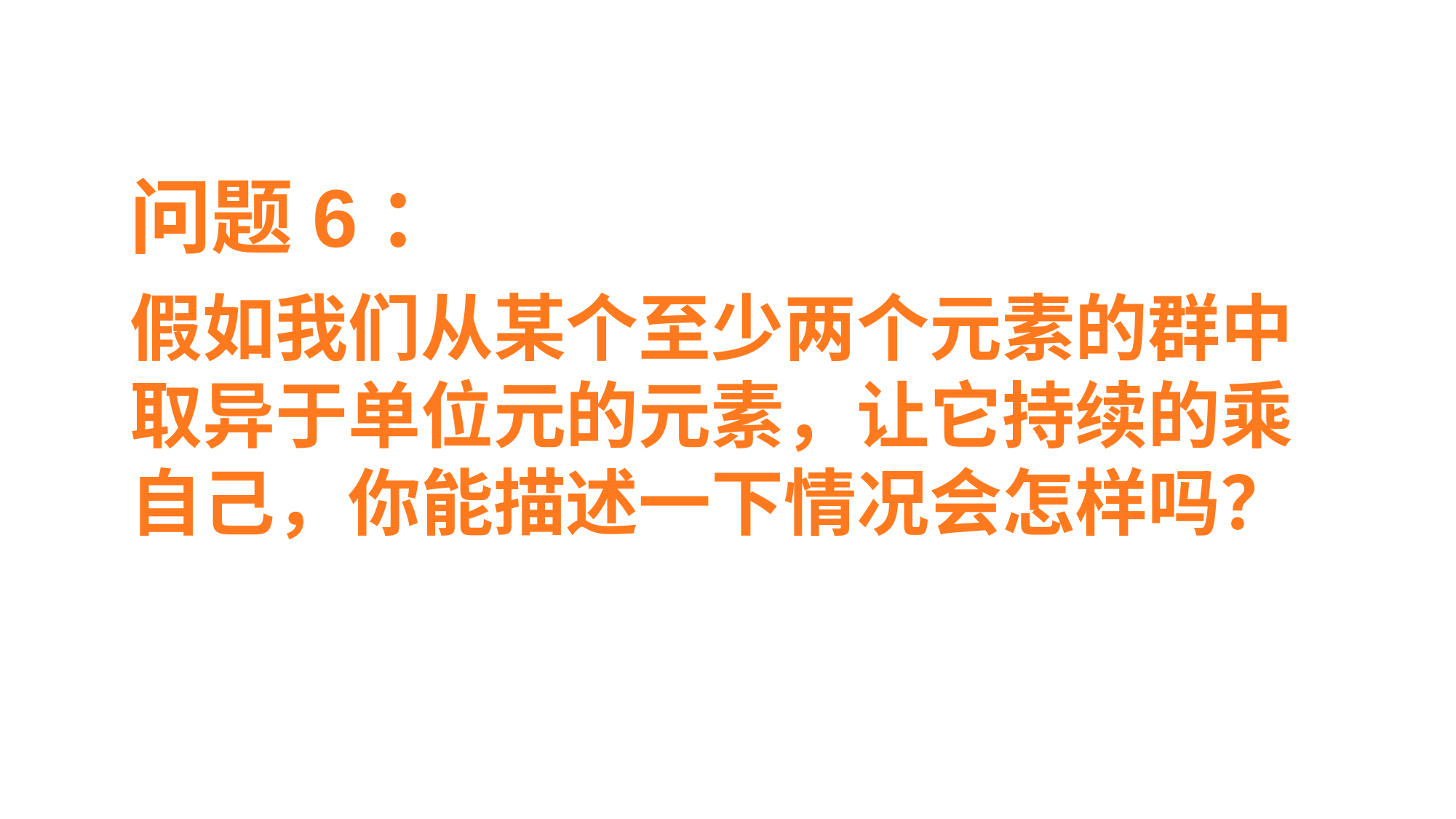

问题6：
假如我们从某个至少两个元素的群中取异于单位元的元素，让它持续的乘自己，你能描述一下情况会怎样吗？